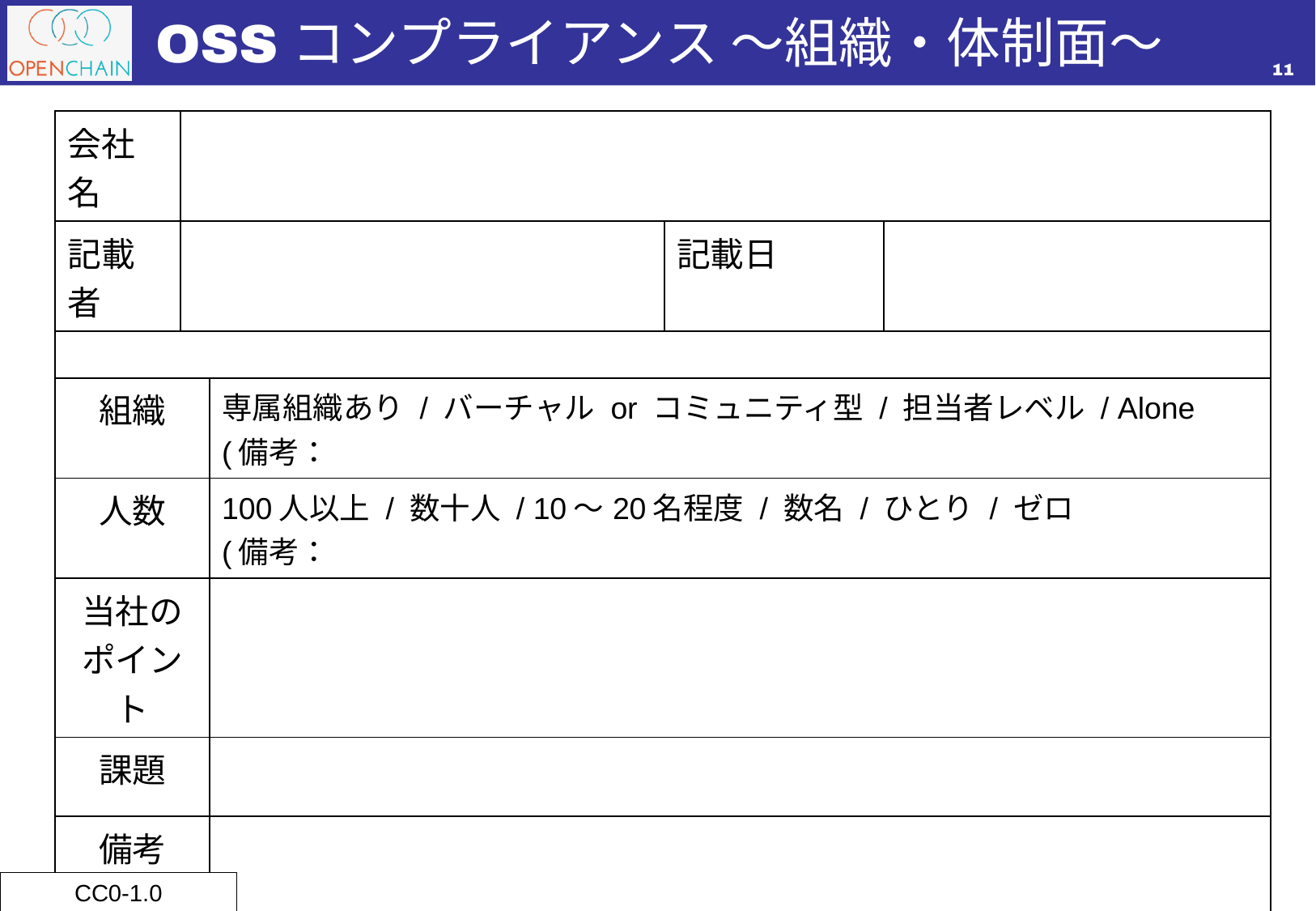

# OSSコンプライアンス ～組織・体制面～
11
| 会社名 |  |  |  |  |
| --- | --- | --- | --- | --- |
| 記載者 |  |  | 記載日 |  |
|  |  |  |  |  |
| 組織 |  | 専属組織あり / バーチャル or コミュニティ型 / 担当者レベル / Alone (備考： |  |  |
| 人数 |  | 100人以上 / 数十人 / 10～20名程度 / 数名 / ひとり / ゼロ (備考： |  |  |
| 当社のポイント |  |  |  |  |
| 課題 |  |  |  |  |
| 備考 |  |  |  |  |
CC0-1.0